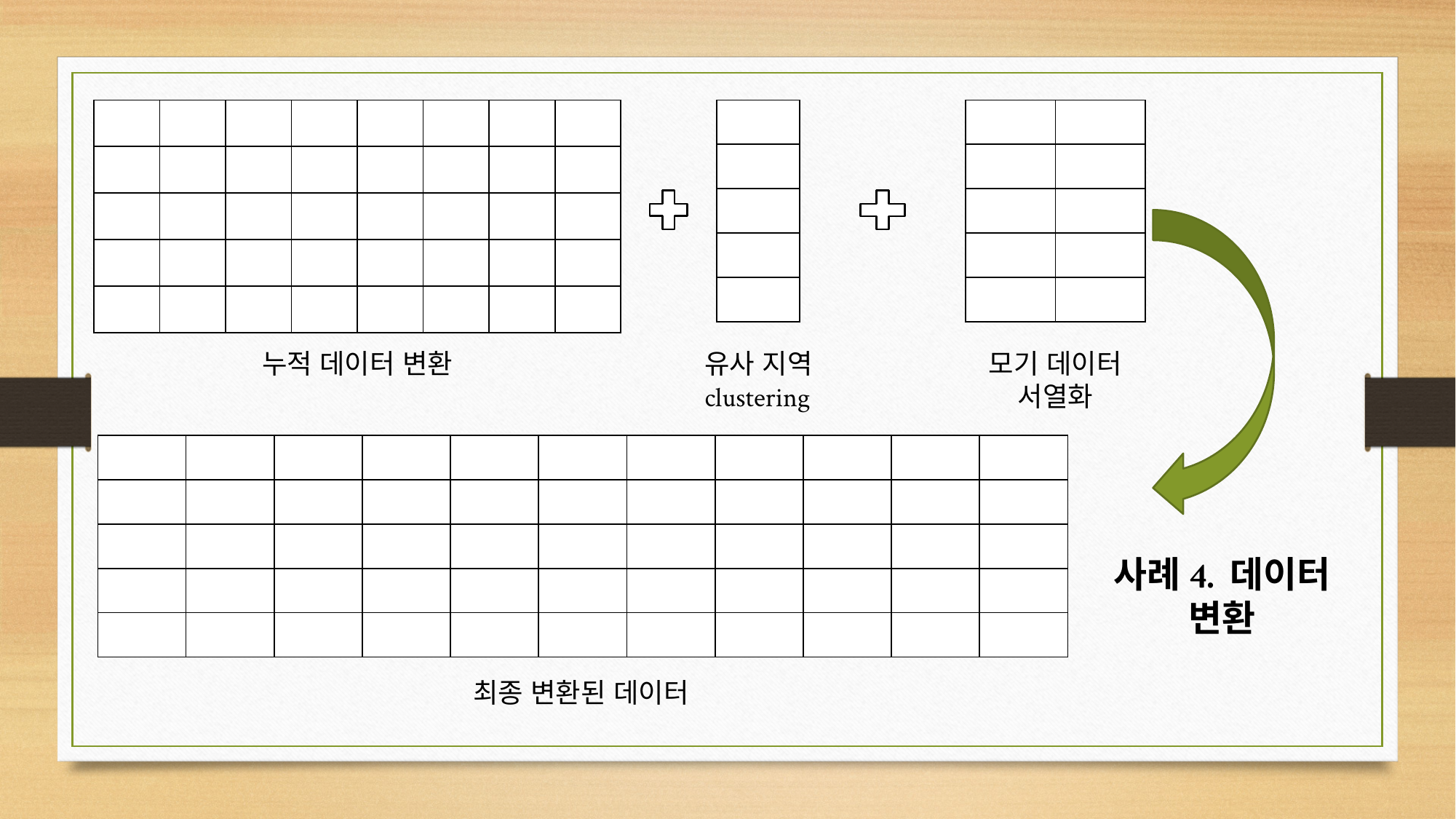

|  |  |  |  |  |  |  |  |
| --- | --- | --- | --- | --- | --- | --- | --- |
|  |  |  |  |  |  |  |  |
|  |  |  |  |  |  |  |  |
|  |  |  |  |  |  |  |  |
|  |  |  |  |  |  |  |  |
|  |
| --- |
|  |
|  |
|  |
|  |
|  |  |
| --- | --- |
|  |  |
|  |  |
|  |  |
|  |  |

누적 데이터 변환
유사 지역 clustering

모기 데이터 서열화
|  |  |  |  |  |  |  |  |  |  |  |
| --- | --- | --- | --- | --- | --- | --- | --- | --- | --- | --- |
|  |  |  |  |  |  |  |  |  |  |  |
|  |  |  |  |  |  |  |  |  |  |  |
|  |  |  |  |  |  |  |  |  |  |  |
|  |  |  |  |  |  |  |  |  |  |  |
사례4. 데이터 변환
최종 변환된 데이터